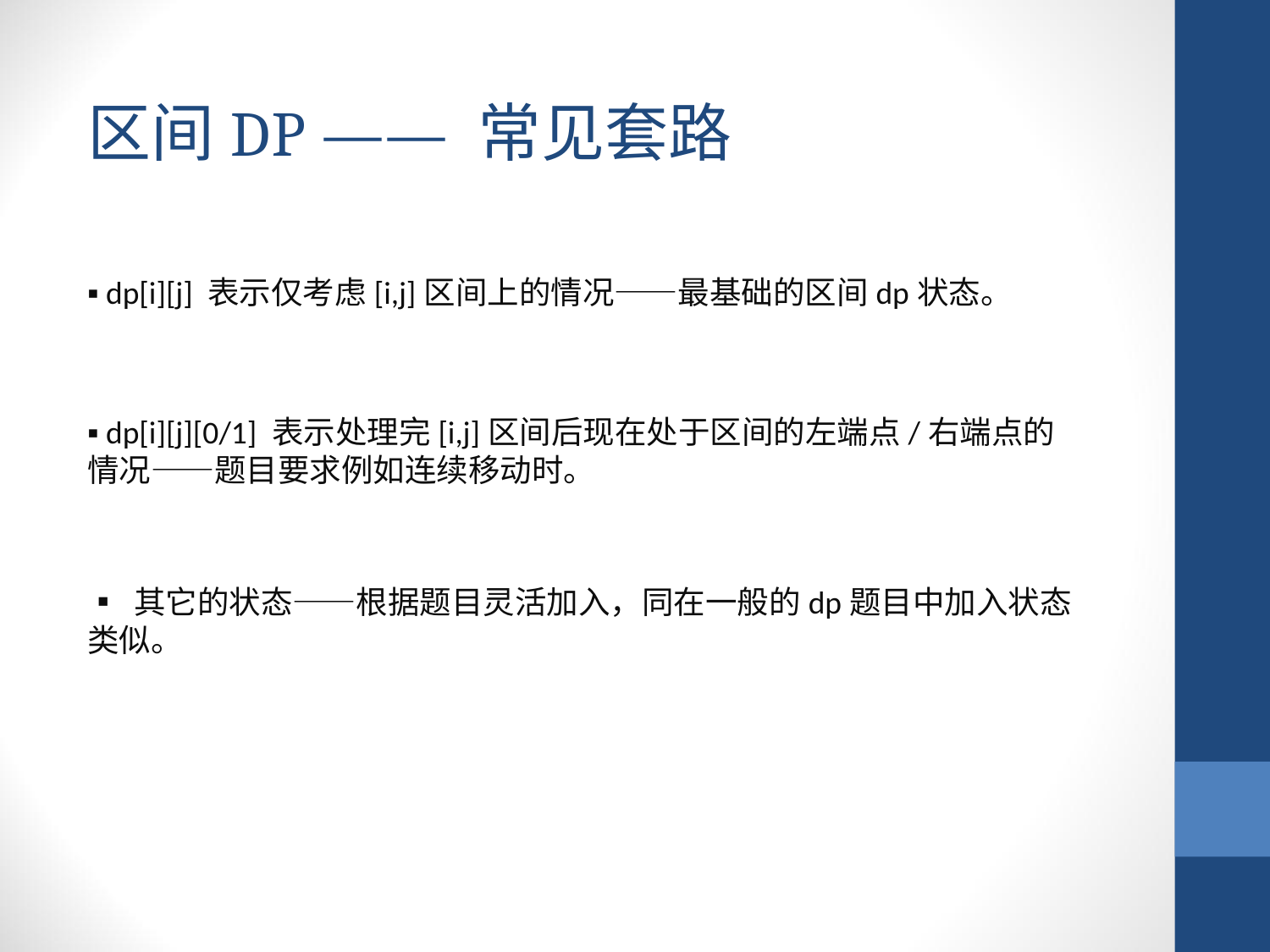

区间DP —— 常见套路
▪ dp[i][j] 表示仅考虑[i,j]区间上的情况——最基础的区间dp状态。
▪ dp[i][j][0/1] 表示处理完[i,j]区间后现在处于区间的左端点/右端点的情况——题目要求例如连续移动时。
▪ 其它的状态——根据题目灵活加入，同在一般的dp题目中加入状态类似。